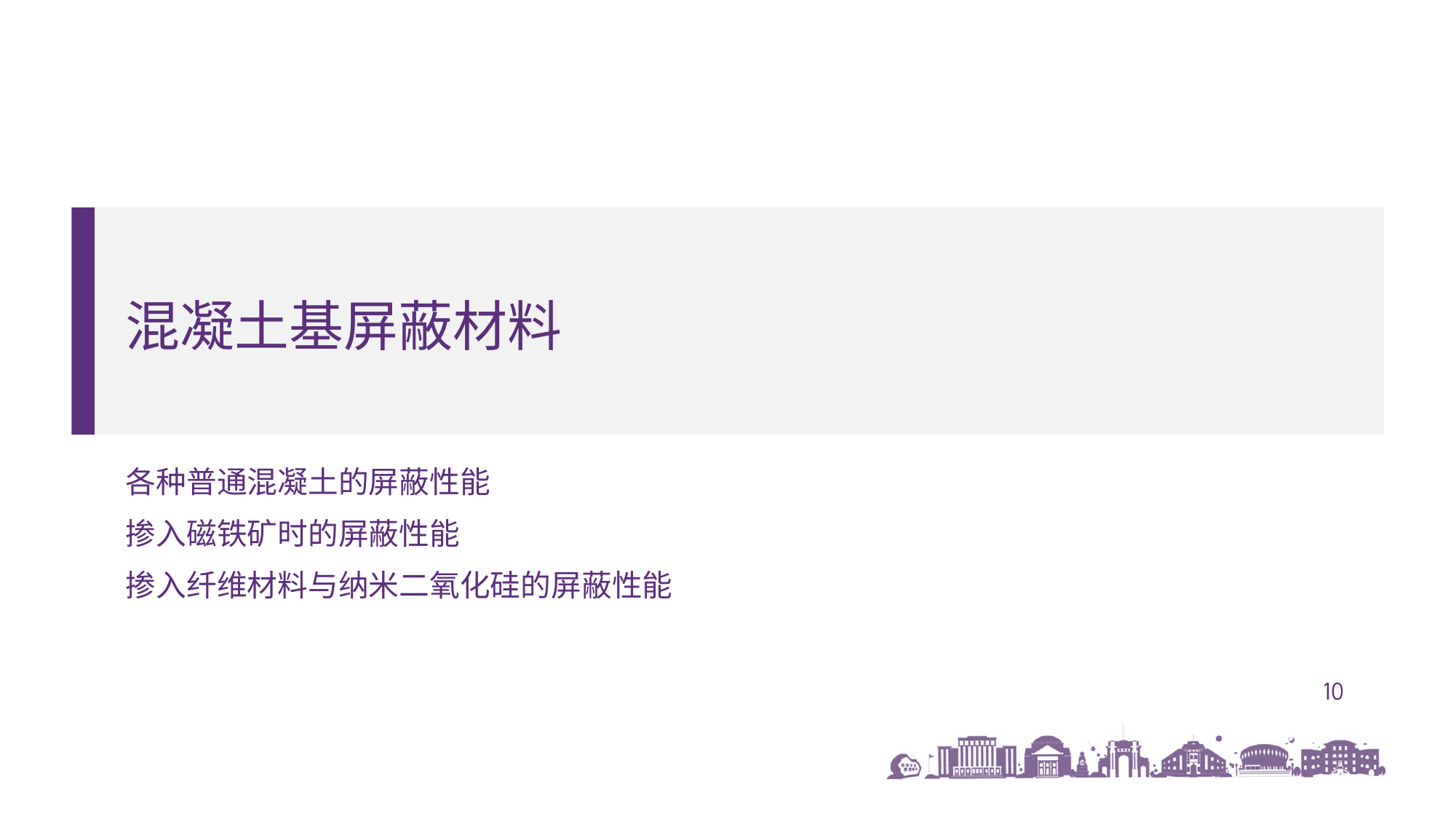

# 混凝土基屏蔽材料
各种普通混凝土的屏蔽性能
掺入磁铁矿时的屏蔽性能
掺入纤维材料与纳米二氧化硅的屏蔽性能
10